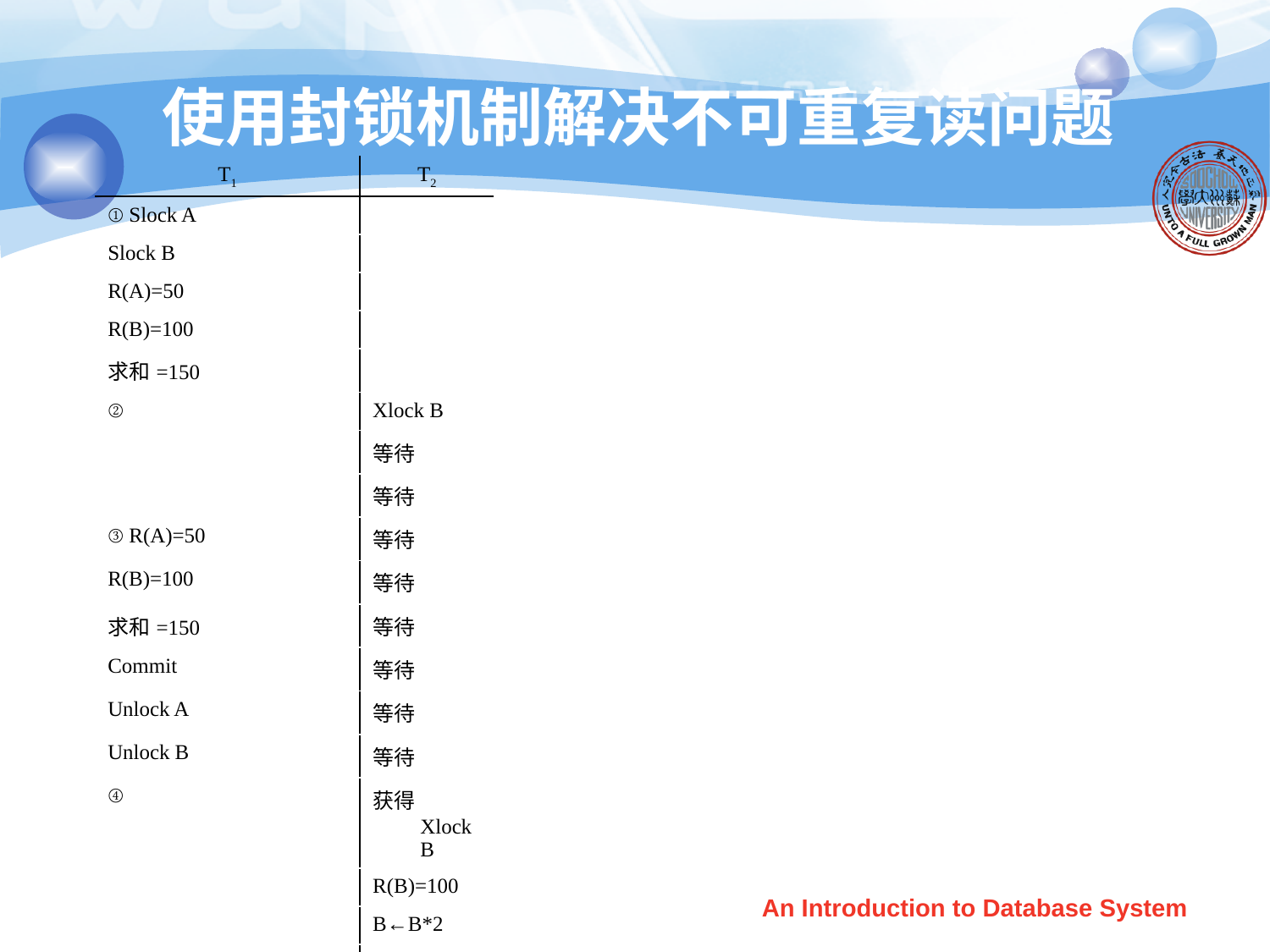

# 使用封锁机制解决不可重复读问题
| T1 | T2 |
| --- | --- |
| ① Slock A |  |
| Slock B |  |
| R(A)=50 |  |
| R(B)=100 |  |
| 求和=150 |  |
| ② | Xlock B |
|  | 等待 |
|  | 等待 |
| ③ R(A)=50 | 等待 |
| R(B)=100 | 等待 |
| 求和=150 | 等待 |
| Commit | 等待 |
| Unlock A | 等待 |
| Unlock B | 等待 |
| ④ | 获得XlockB |
|  | R(B)=100 |
|  | B←B\*2 |
| ⑤ | W(B)=200 |
|  | Commit |
|  | Unlock B |
An Introduction to Database System